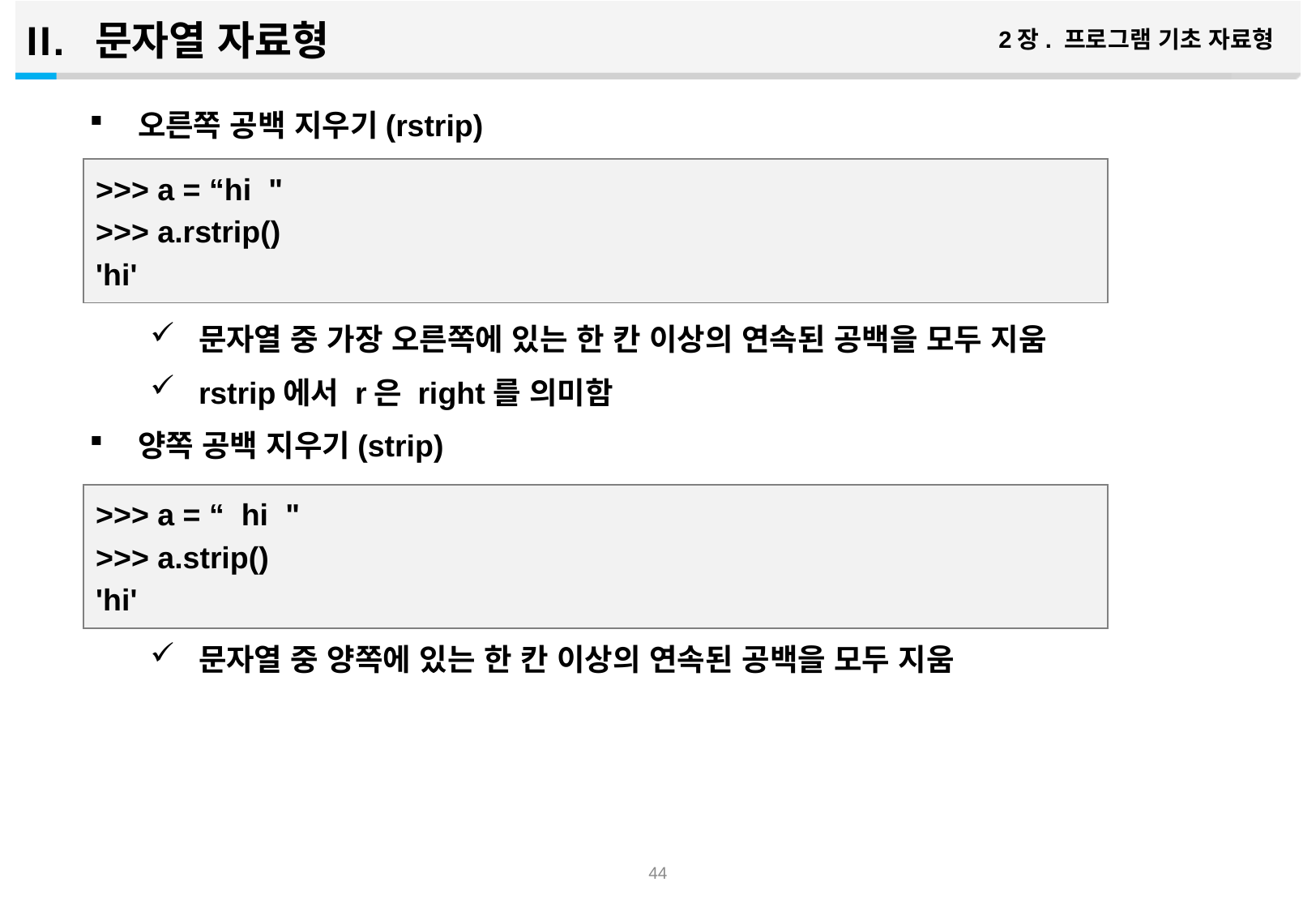

문자열 자료형
2장. 프로그램 기초 자료형
오른쪽 공백 지우기(rstrip)

문자열 중 가장 오른쪽에 있는 한 칸 이상의 연속된 공백을 모두 지움
rstrip에서 r은 right를 의미함
양쪽 공백 지우기(strip)

문자열 중 양쪽에 있는 한 칸 이상의 연속된 공백을 모두 지움
>>> a = “hi  "
>>> a.rstrip()
'hi'
>>> a = “  hi  "
>>> a.strip()
'hi'
44